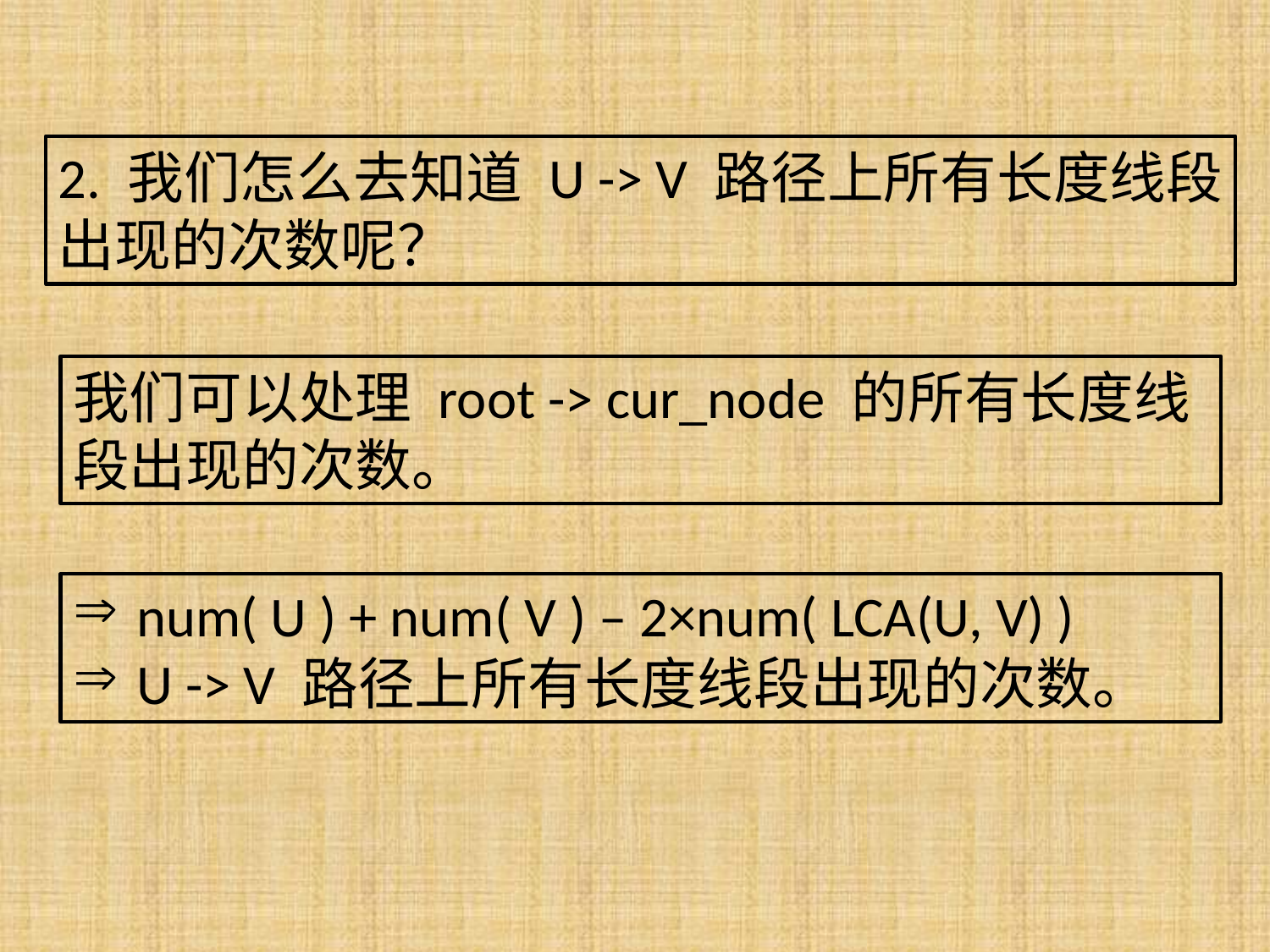

2. 我们怎么去知道 U -> V 路径上所有长度线段
出现的次数呢？
我们可以处理 root -> cur_node 的所有长度线段出现的次数。
num( U ) + num( V ) – 2×num( LCA(U, V) )
U -> V 路径上所有长度线段出现的次数。